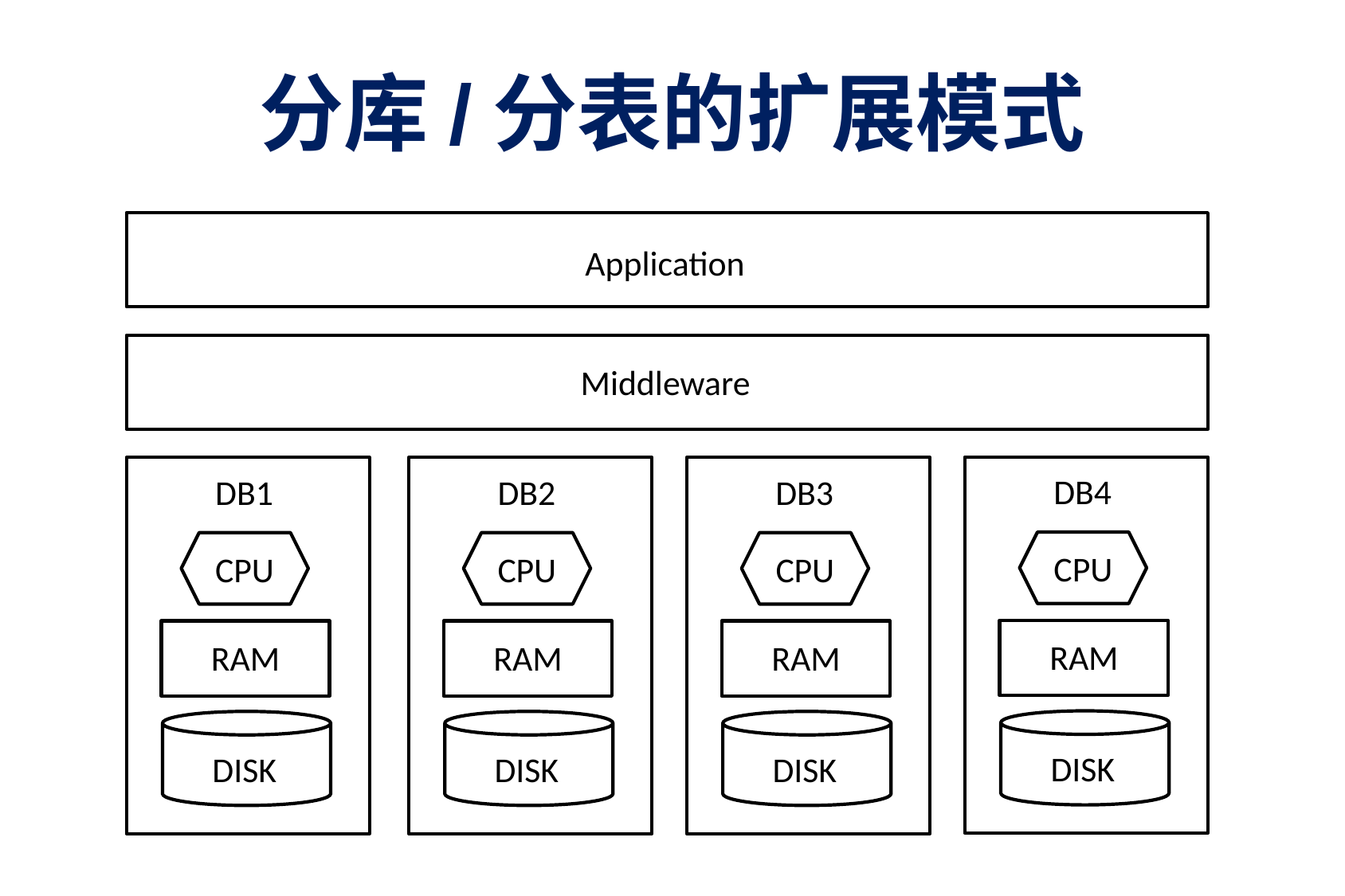

# 分库/分表的扩展模式

Application

Middleware

DB4
CPU

RAM

DISK

DB3
CPU

RAM

DISK

DB1
CPU

RAM

DISK

DB2
CPU

RAM

DISK